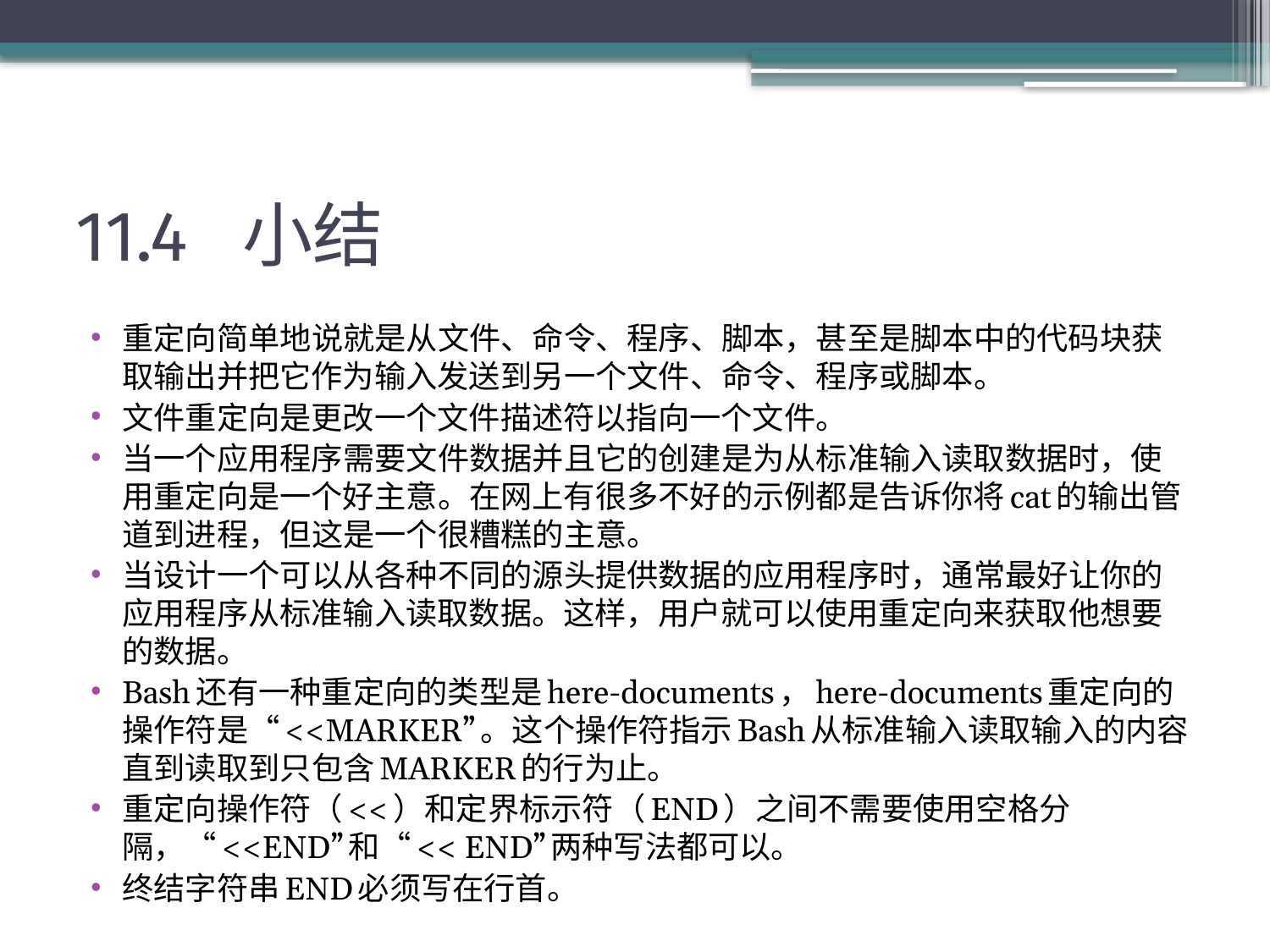

# 11.4  小结
重定向简单地说就是从文件、命令、程序、脚本，甚至是脚本中的代码块获取输出并把它作为输入发送到另一个文件、命令、程序或脚本。
文件重定向是更改一个文件描述符以指向一个文件。
当一个应用程序需要文件数据并且它的创建是为从标准输入读取数据时，使用重定向是一个好主意。在网上有很多不好的示例都是告诉你将cat的输出管道到进程，但这是一个很糟糕的主意。
当设计一个可以从各种不同的源头提供数据的应用程序时，通常最好让你的应用程序从标准输入读取数据。这样，用户就可以使用重定向来获取他想要的数据。
Bash还有一种重定向的类型是here-documents，here-documents重定向的操作符是“<<MARKER”。这个操作符指示Bash从标准输入读取输入的内容直到读取到只包含MARKER的行为止。
重定向操作符（<<）和定界标示符（END）之间不需要使用空格分隔，“<<END”和“<< END”两种写法都可以。
终结字符串END必须写在行首。